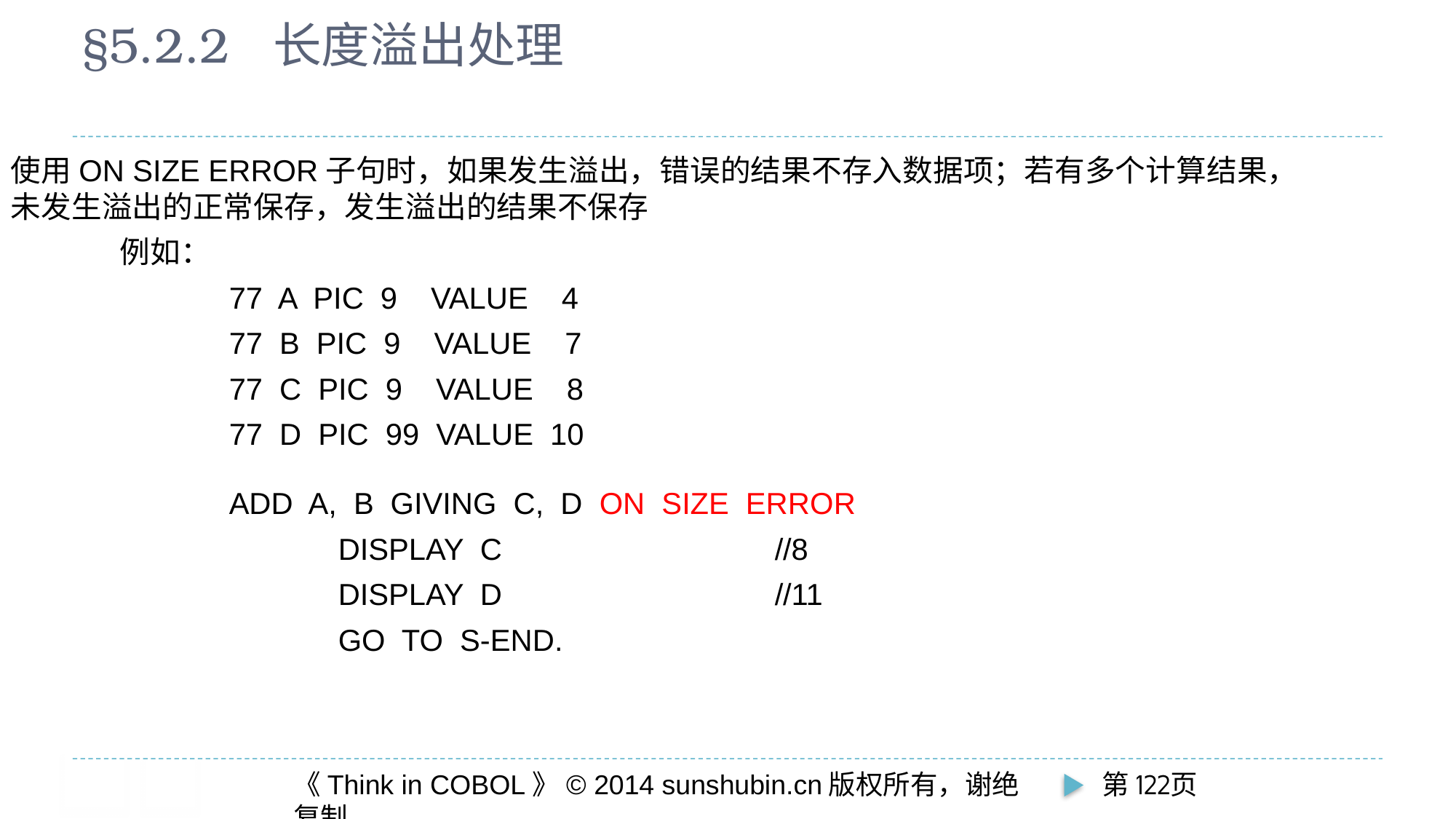

# §5.2.2  长度溢出处理
使用ON SIZE ERROR子句时，如果发生溢出，错误的结果不存入数据项；若有多个计算结果，未发生溢出的正常保存，发生溢出的结果不保存
	例如：
		77  A  PIC  9    VALUE    4
		77  B  PIC  9    VALUE    7
		77  C  PIC  9    VALUE    8
		77  D  PIC  99  VALUE  10

		ADD  A,  B  GIVING  C,  D  ON  SIZE  ERROR
			DISPLAY  C			//8
			DISPLAY  D			//11
			GO  TO  S-END.